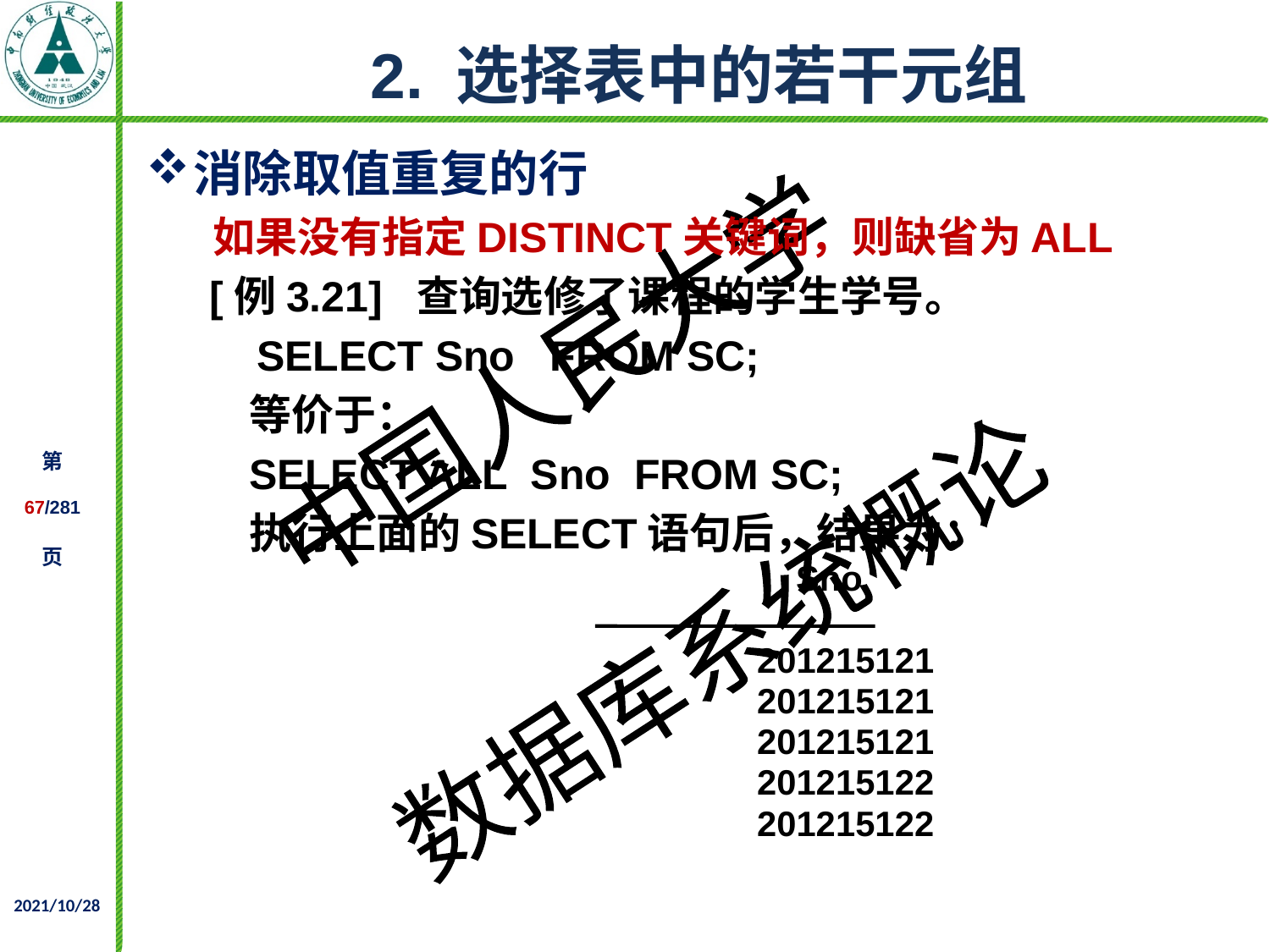

# 2. 选择表中的若干元组
消除取值重复的行
	 如果没有指定DISTINCT关键词，则缺省为ALL
[例3.21]  查询选修了课程的学生学号。
    SELECT Sno   FROM SC;
	等价于：
	SELECT ALL  Sno  FROM SC;
	执行上面的SELECT语句后，结果为：
					    Sno

					201215121
					201215121
					201215121
					201215122
					201215122

2021/10/28